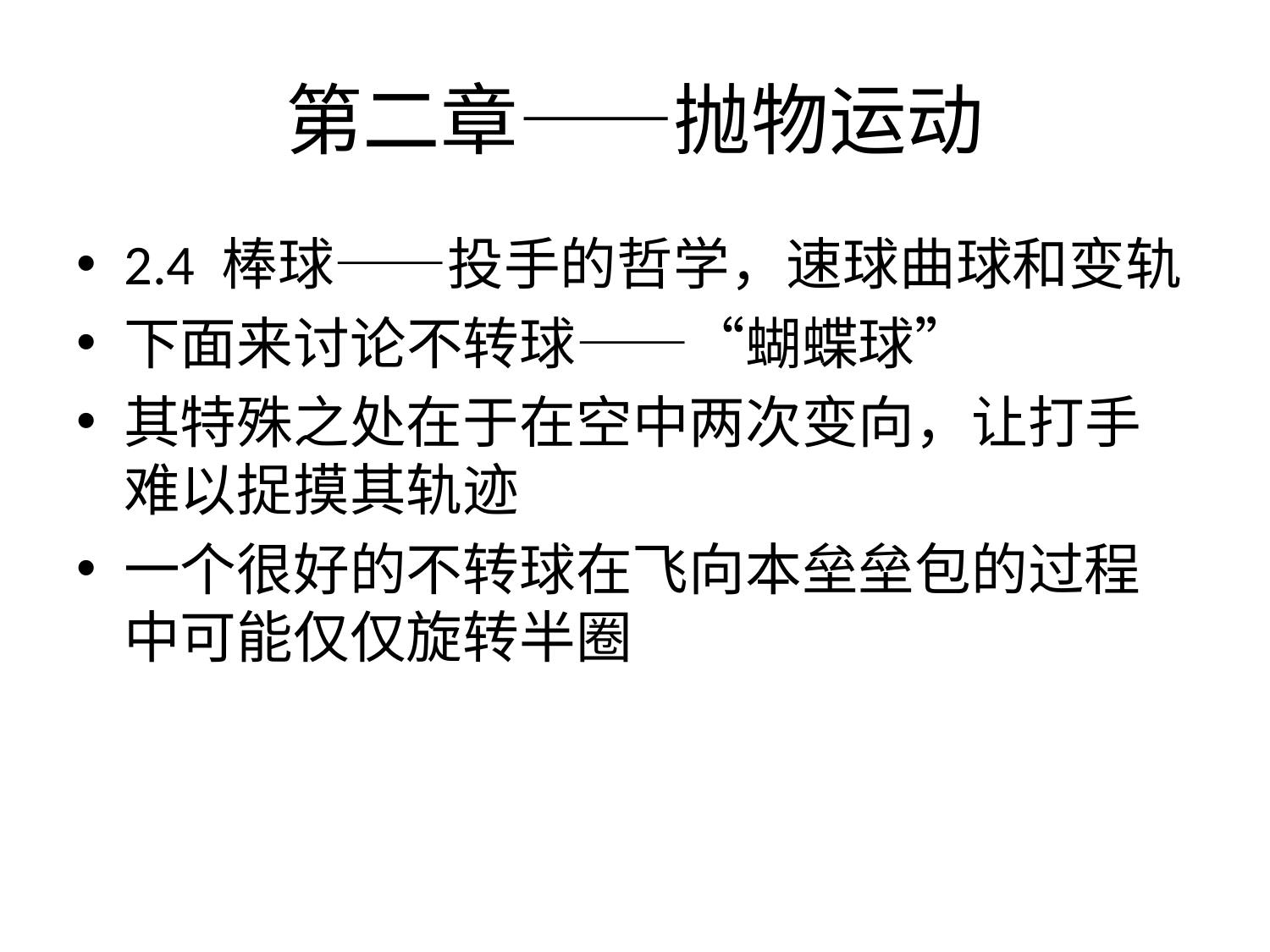

# 第二章——抛物运动
2.4 棒球——投手的哲学，速球曲球和变轨
下面来讨论不转球——“蝴蝶球”
其特殊之处在于在空中两次变向，让打手难以捉摸其轨迹
一个很好的不转球在飞向本垒垒包的过程中可能仅仅旋转半圈